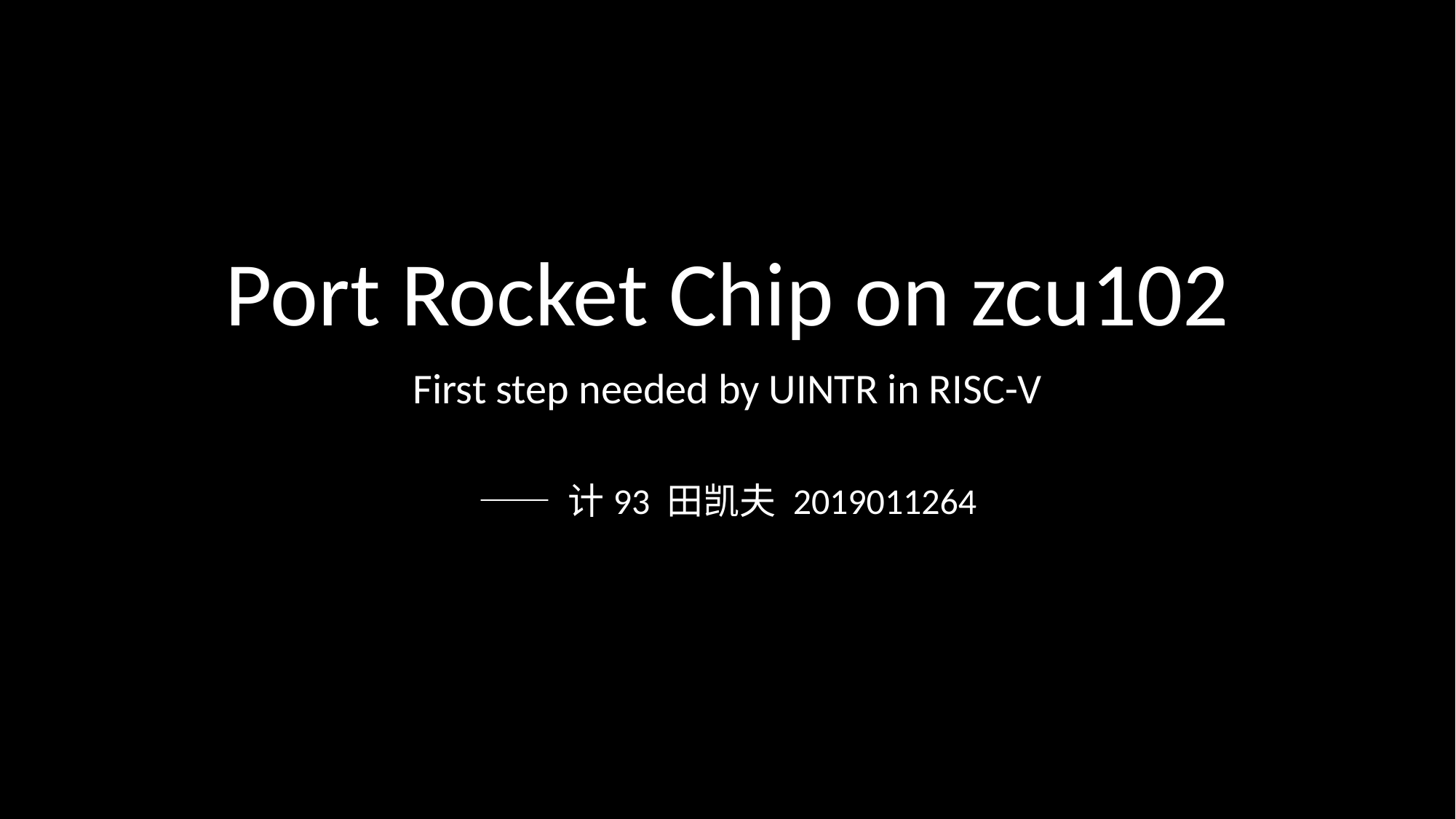

# Port Rocket Chip on zcu102
First step needed by UINTR in RISC-V

—— 计93 田凯夫 2019011264